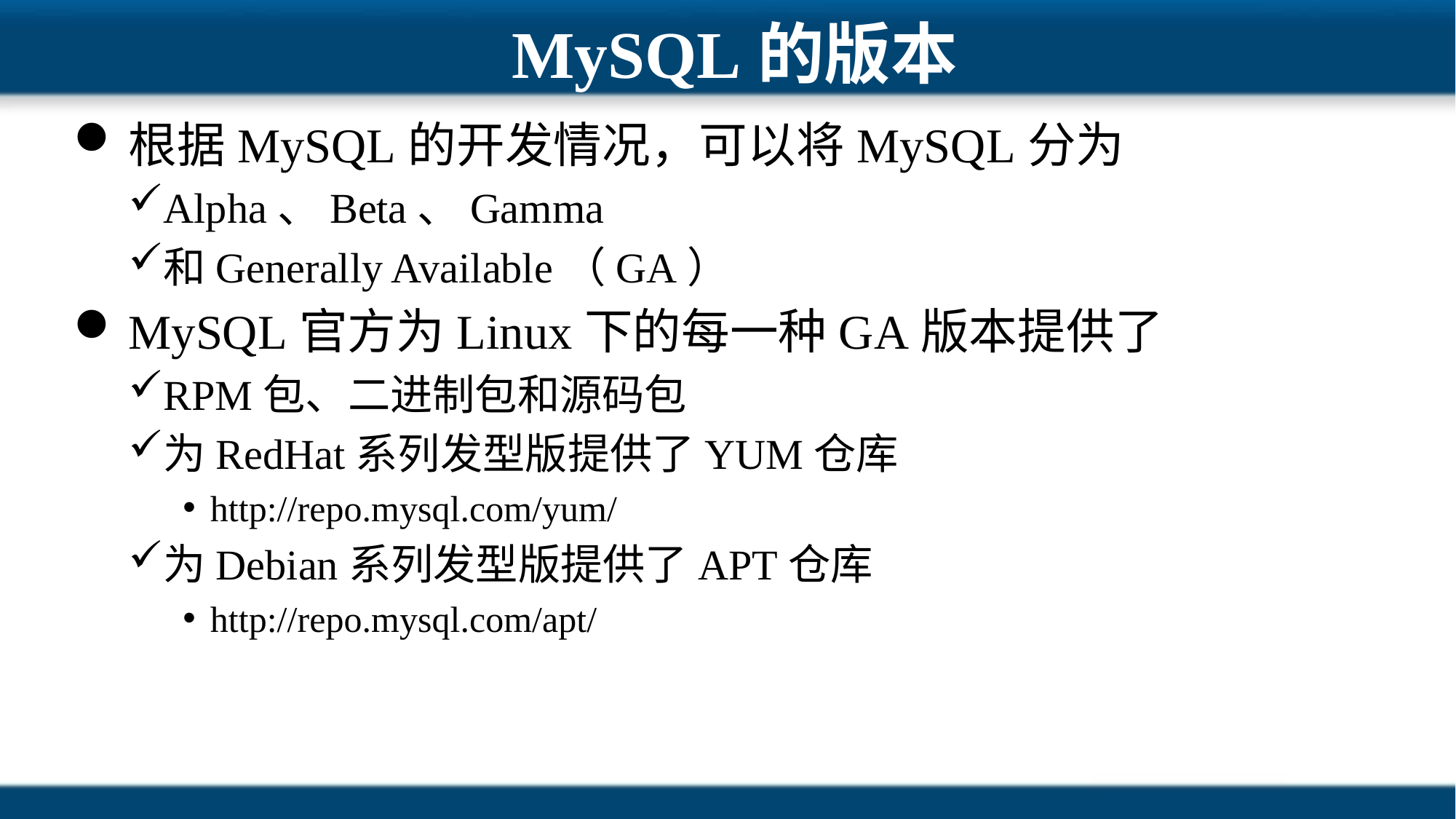

# MySQL的版本
根据MySQL的开发情况，可以将MySQL分为
Alpha、Beta、Gamma
和Generally Available（GA）
MySQL官方为Linux下的每一种GA版本提供了
RPM包、二进制包和源码包
为RedHat系列发型版提供了YUM仓库
http://repo.mysql.com/yum/
为Debian系列发型版提供了APT仓库
http://repo.mysql.com/apt/